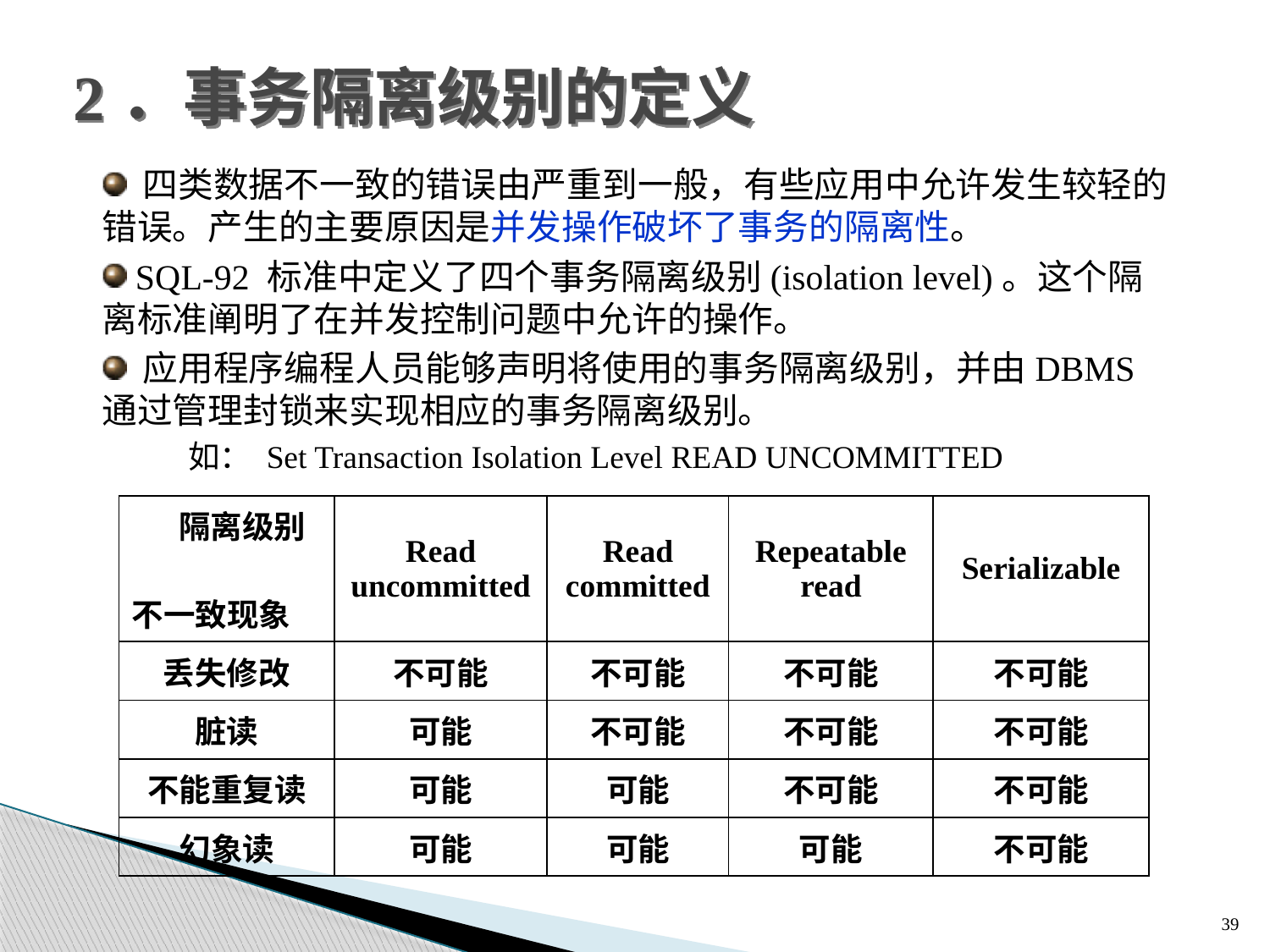

# 2．事务隔离级别的定义
 四类数据不一致的错误由严重到一般，有些应用中允许发生较轻的错误。产生的主要原因是并发操作破坏了事务的隔离性。
 SQL-92 标准中定义了四个事务隔离级别(isolation level)。这个隔离标准阐明了在并发控制问题中允许的操作。
 应用程序编程人员能够声明将使用的事务隔离级别，并由DBMS通过管理封锁来实现相应的事务隔离级别。
如： Set Transaction Isolation Level READ UNCOMMITTED
| 隔离级别 不一致现象 | Read uncommitted | Read committed | Repeatable read | Serializable |
| --- | --- | --- | --- | --- |
| 丢失修改 | 不可能 | 不可能 | 不可能 | 不可能 |
| 脏读 | 可能 | 不可能 | 不可能 | 不可能 |
| 不能重复读 | 可能 | 可能 | 不可能 | 不可能 |
| 幻象读 | 可能 | 可能 | 可能 | 不可能 |
39